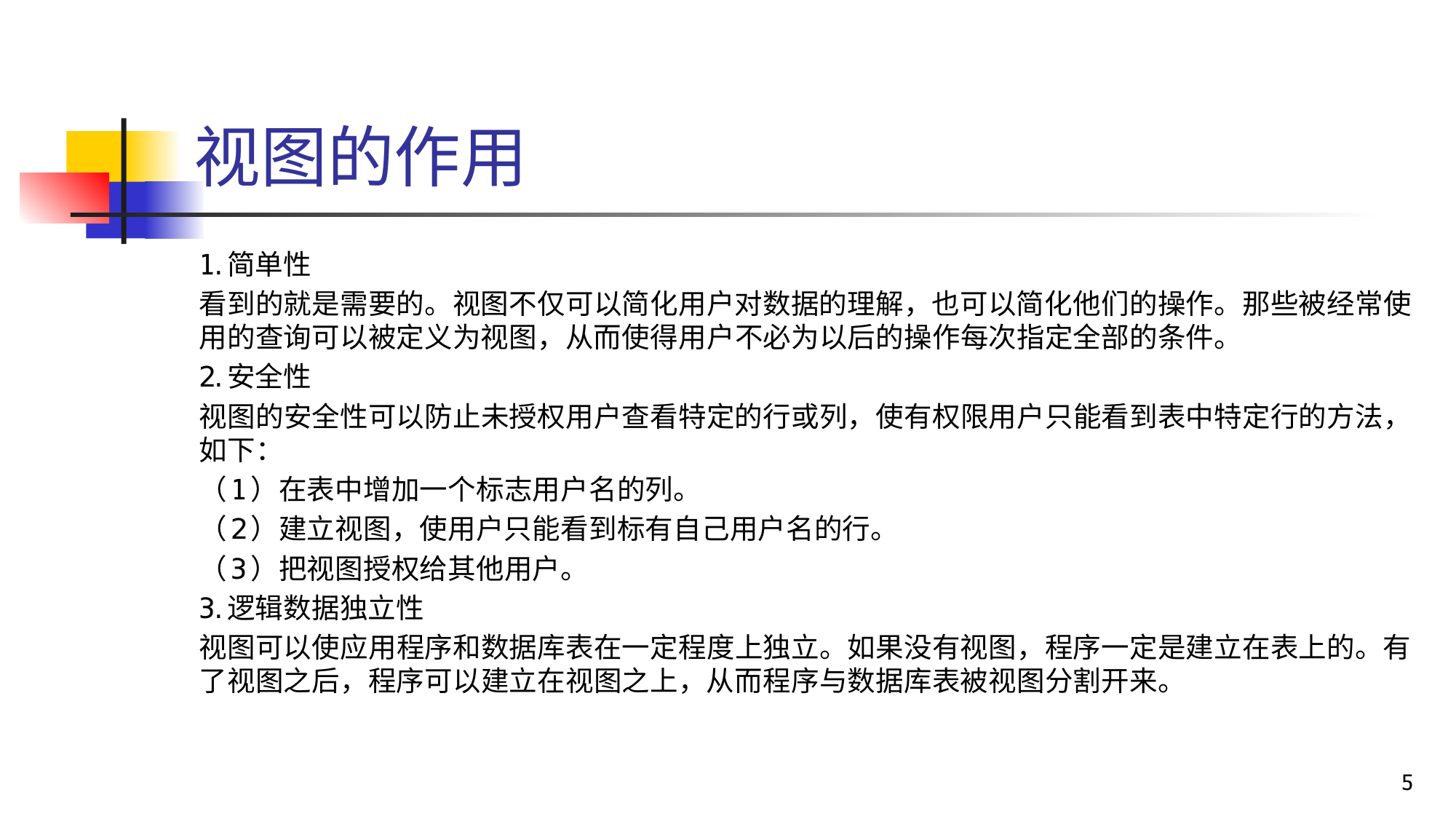

# 视图的作用
1.简单性
看到的就是需要的。视图不仅可以简化用户对数据的理解，也可以简化他们的操作。那些被经常使用的查询可以被定义为视图，从而使得用户不必为以后的操作每次指定全部的条件。
2.安全性
视图的安全性可以防止未授权用户查看特定的行或列，使有权限用户只能看到表中特定行的方法，如下：
（1）在表中增加一个标志用户名的列。
（2）建立视图，使用户只能看到标有自己用户名的行。
（3）把视图授权给其他用户。
3.逻辑数据独立性
视图可以使应用程序和数据库表在一定程度上独立。如果没有视图，程序一定是建立在表上的。有了视图之后，程序可以建立在视图之上，从而程序与数据库表被视图分割开来。

5